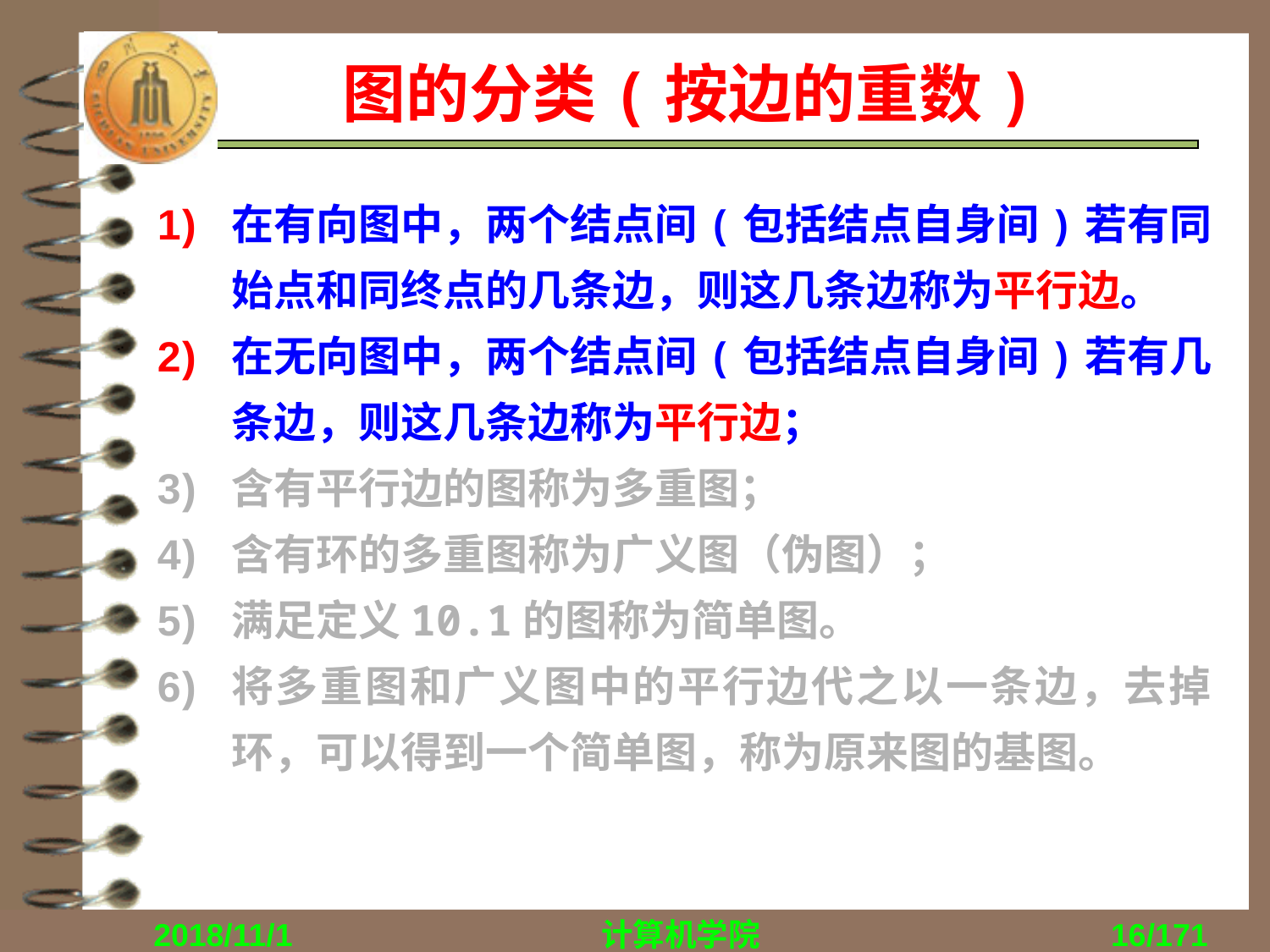

# 图的分类(按边的重数)
在有向图中，两个结点间(包括结点自身间)若有同始点和同终点的几条边，则这几条边称为平行边。
在无向图中，两个结点间(包括结点自身间)若有几条边，则这几条边称为平行边；
含有平行边的图称为多重图；
含有环的多重图称为广义图（伪图）；
满足定义10.1的图称为简单图。
将多重图和广义图中的平行边代之以一条边，去掉环，可以得到一个简单图，称为原来图的基图。
2018/11/1
计算机学院
16/171